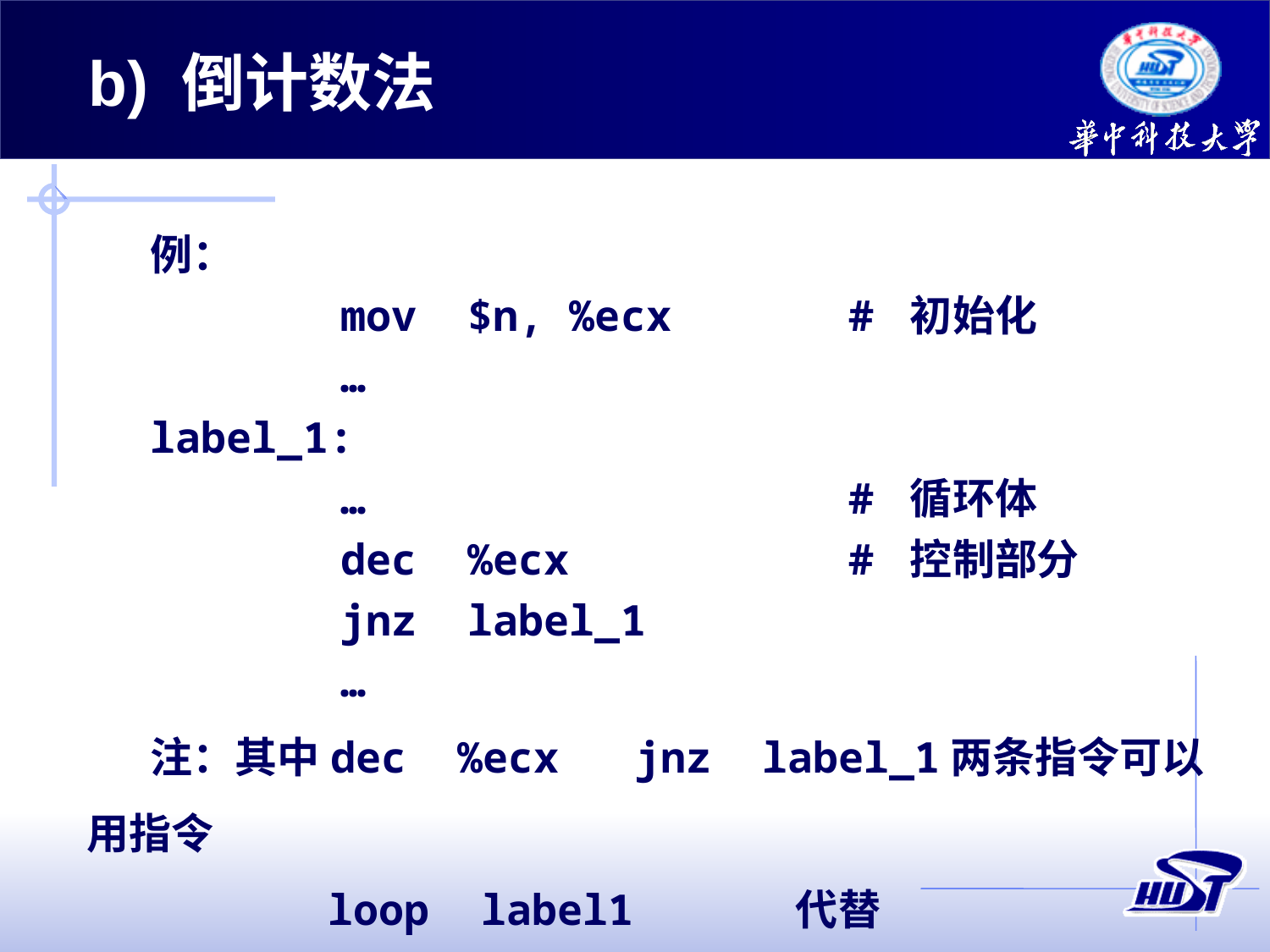

b) 倒计数法
例：
		mov	$n, %ecx		# 初始化
		…
label_1:
		…				# 循环体
		dec	%ecx			# 控制部分
		jnz	label_1
		…
注：其中dec  %ecx   jnz  label_1两条指令可以用指令
       loop  label1      代替